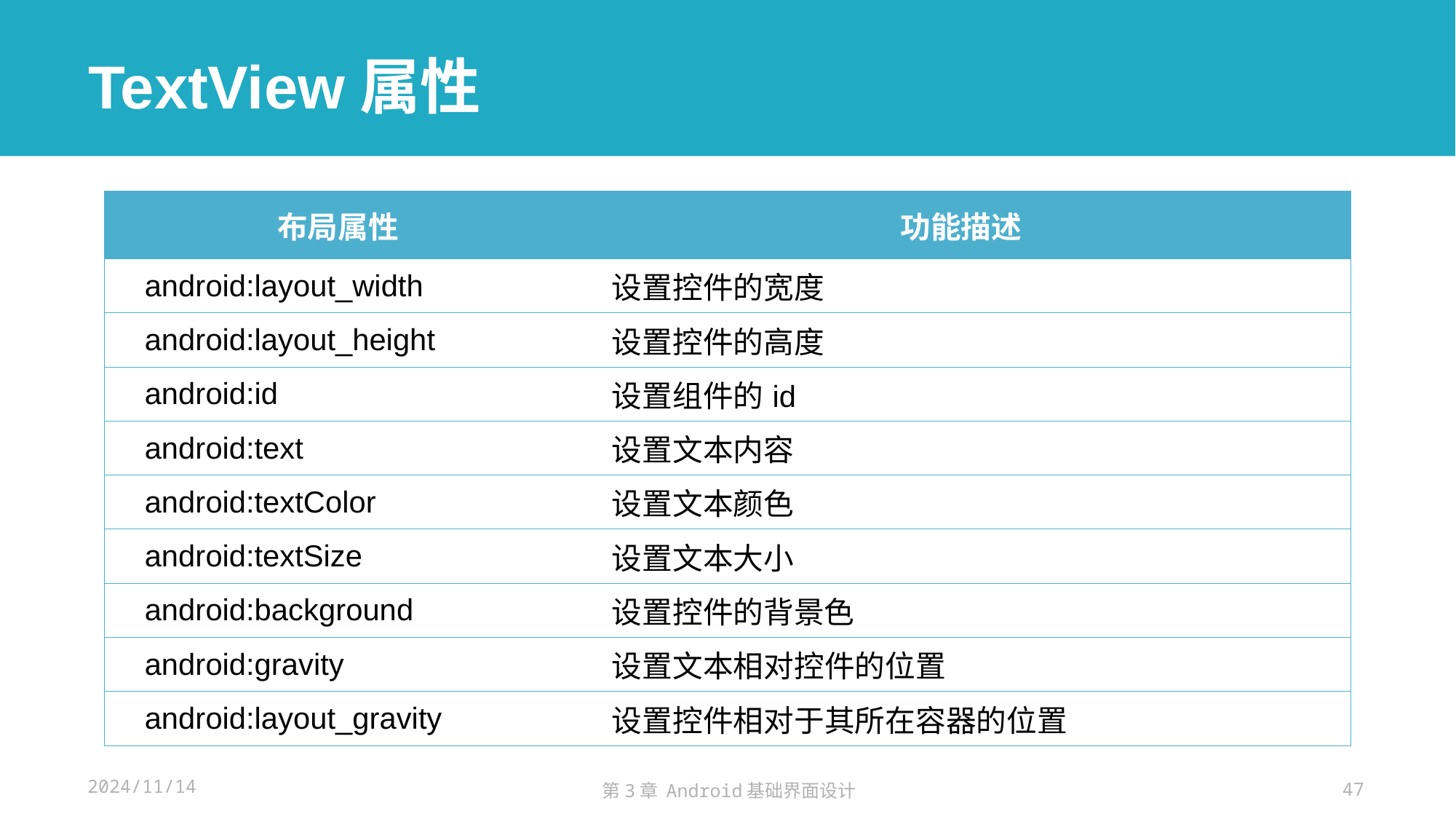

# TextView属性
| 布局属性 | 功能描述 |
| --- | --- |
| android:layout\_width | 设置控件的宽度 |
| android:layout\_height | 设置控件的高度 |
| android:id | 设置组件的id |
| android:text | 设置文本内容 |
| android:textColor | 设置文本颜色 |
| android:textSize | 设置文本大小 |
| android:background | 设置控件的背景色 |
| android:gravity | 设置文本相对控件的位置 |
| android:layout\_gravity | 设置控件相对于其所在容器的位置 |
2024/11/14
第3章 Android基础界面设计
47